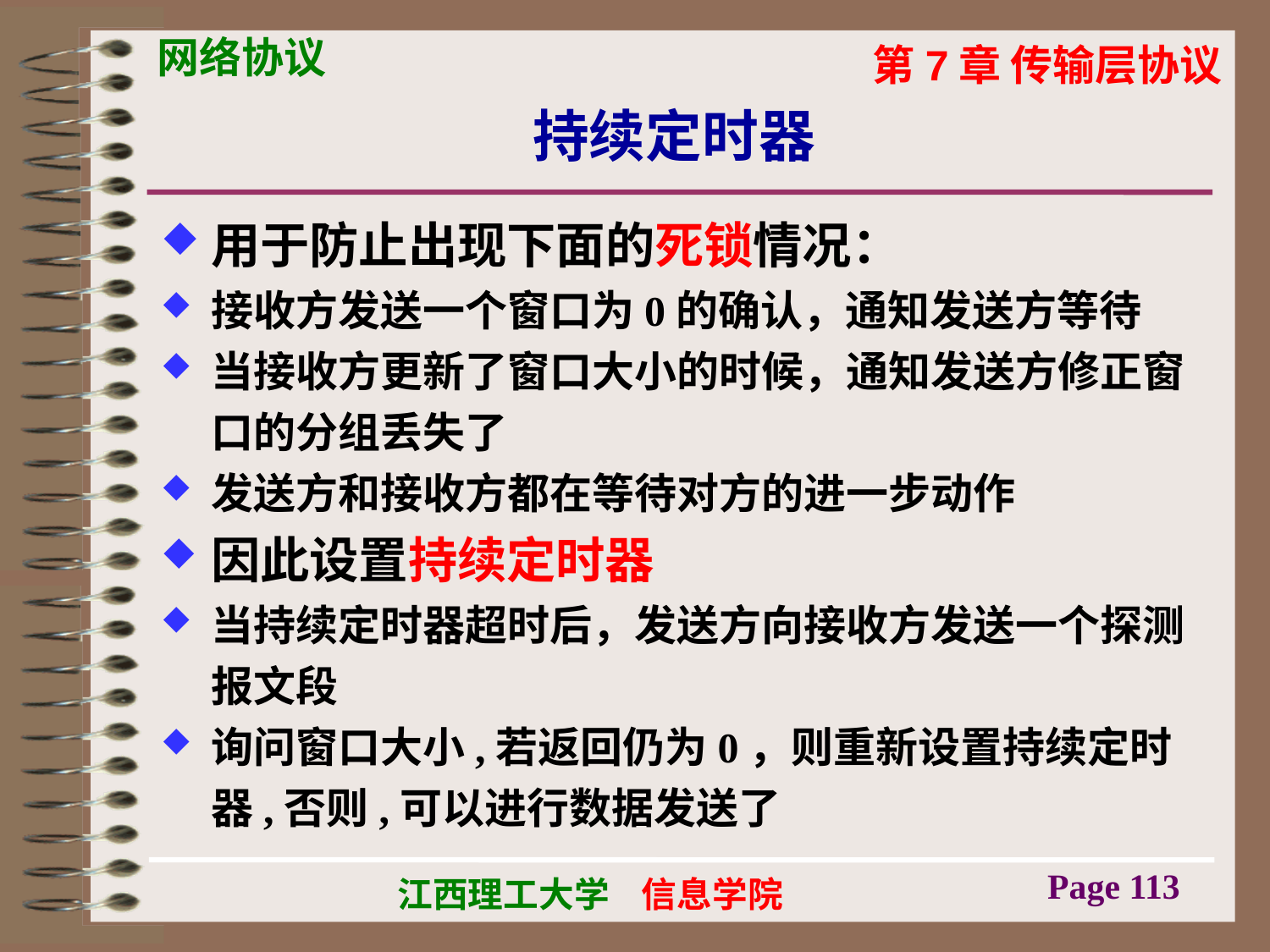

# 持续定时器
用于防止出现下面的死锁情况：
接收方发送一个窗口为0的确认，通知发送方等待
当接收方更新了窗口大小的时候，通知发送方修正窗口的分组丢失了
发送方和接收方都在等待对方的进一步动作
因此设置持续定时器
当持续定时器超时后，发送方向接收方发送一个探测报文段
询问窗口大小,若返回仍为0，则重新设置持续定时器,否则,可以进行数据发送了
Page 113